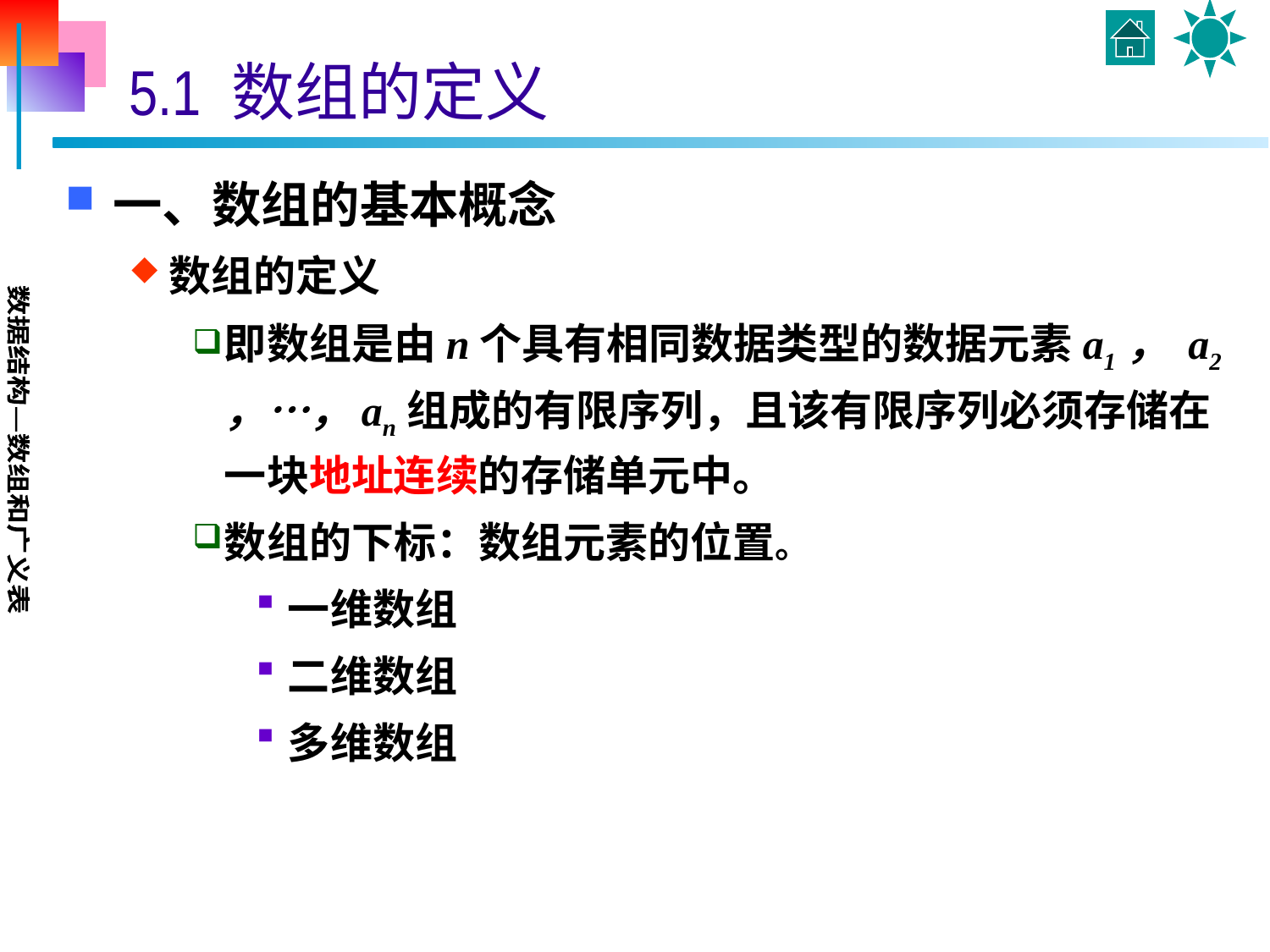

# 5.1 数组的定义
一、数组的基本概念
数组的定义
即数组是由n个具有相同数据类型的数据元素a1， a2 ，…，an组成的有限序列，且该有限序列必须存储在一块地址连续的存储单元中。
数组的下标：数组元素的位置。
一维数组
二维数组
多维数组
4